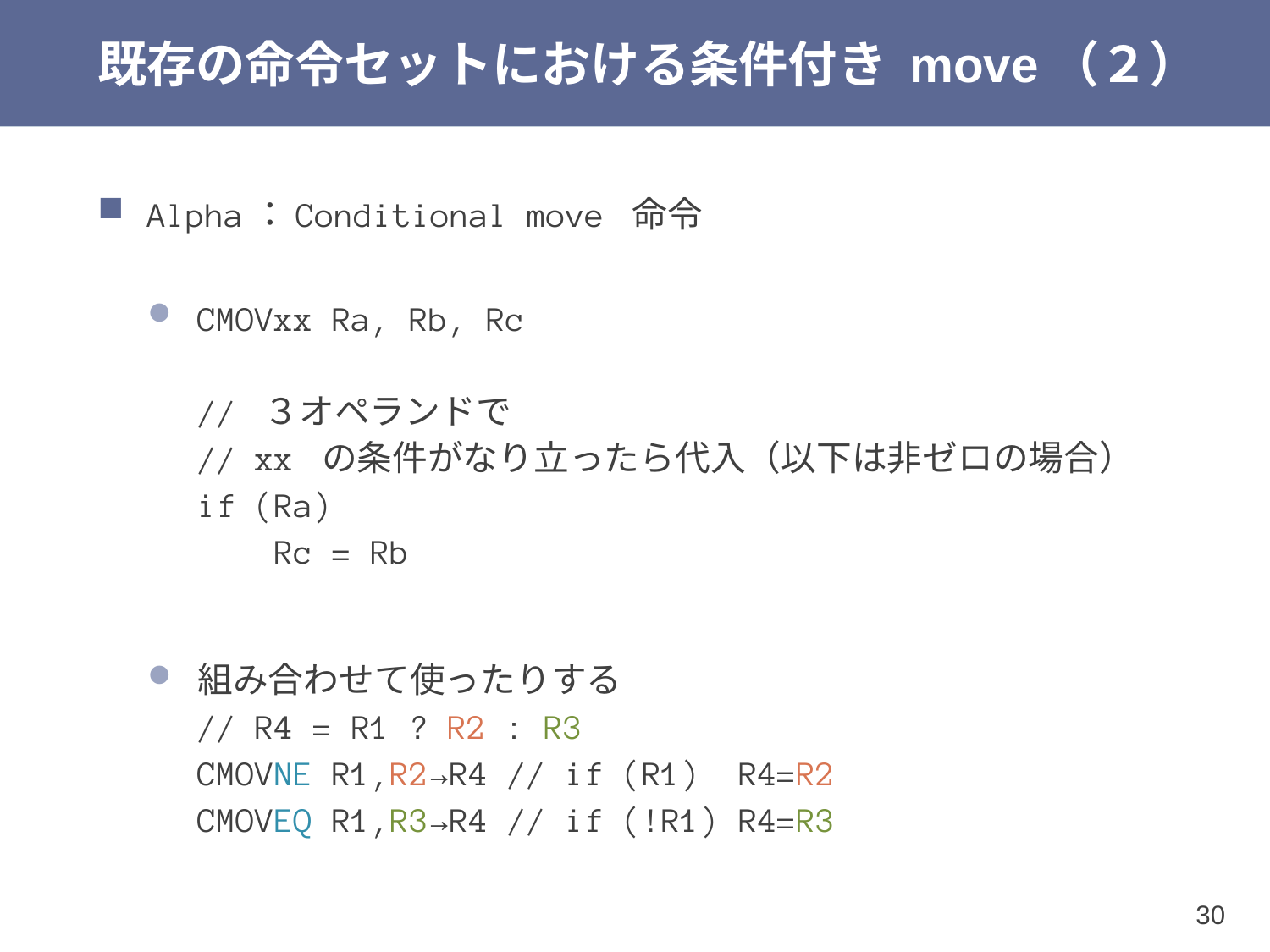

# 既存の命令セットにおける条件付き move（２）
Alpha：Conditional move 命令
CMOVxx Ra, Rb, Rc
// ３オペランドで
// xx の条件がなり立ったら代入（以下は非ゼロの場合）
if (Ra)
    Rc = Rb

組み合わせて使ったりする
// R4 = R1 ? R2 : R3
CMOVNE R1,R2→R4 // if (R1)  R4=R2
CMOVEQ R1,R3→R4 // if (!R1) R4=R3